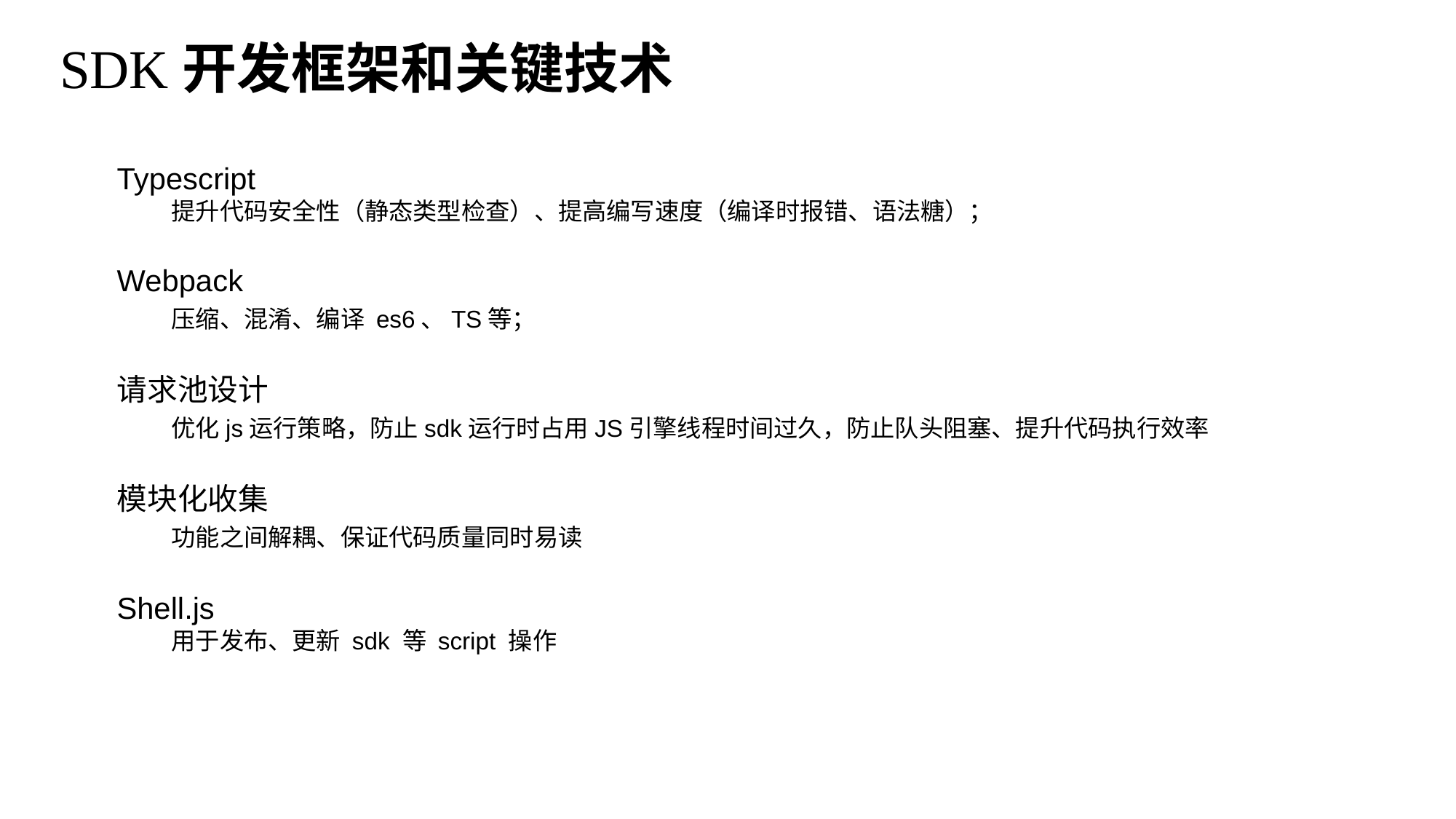

SDK开发框架和关键技术
Typescript
	提升代码安全性（静态类型检查）、提高编写速度（编译时报错、语法糖）；
Webpack
	压缩、混淆、编译 es6、TS等；
请求池设计
	优化js运行策略，防止sdk运行时占用JS引擎线程时间过久，防止队头阻塞、提升代码执行效率
模块化收集
	功能之间解耦、保证代码质量同时易读
Shell.js
	用于发布、更新 sdk 等 script 操作